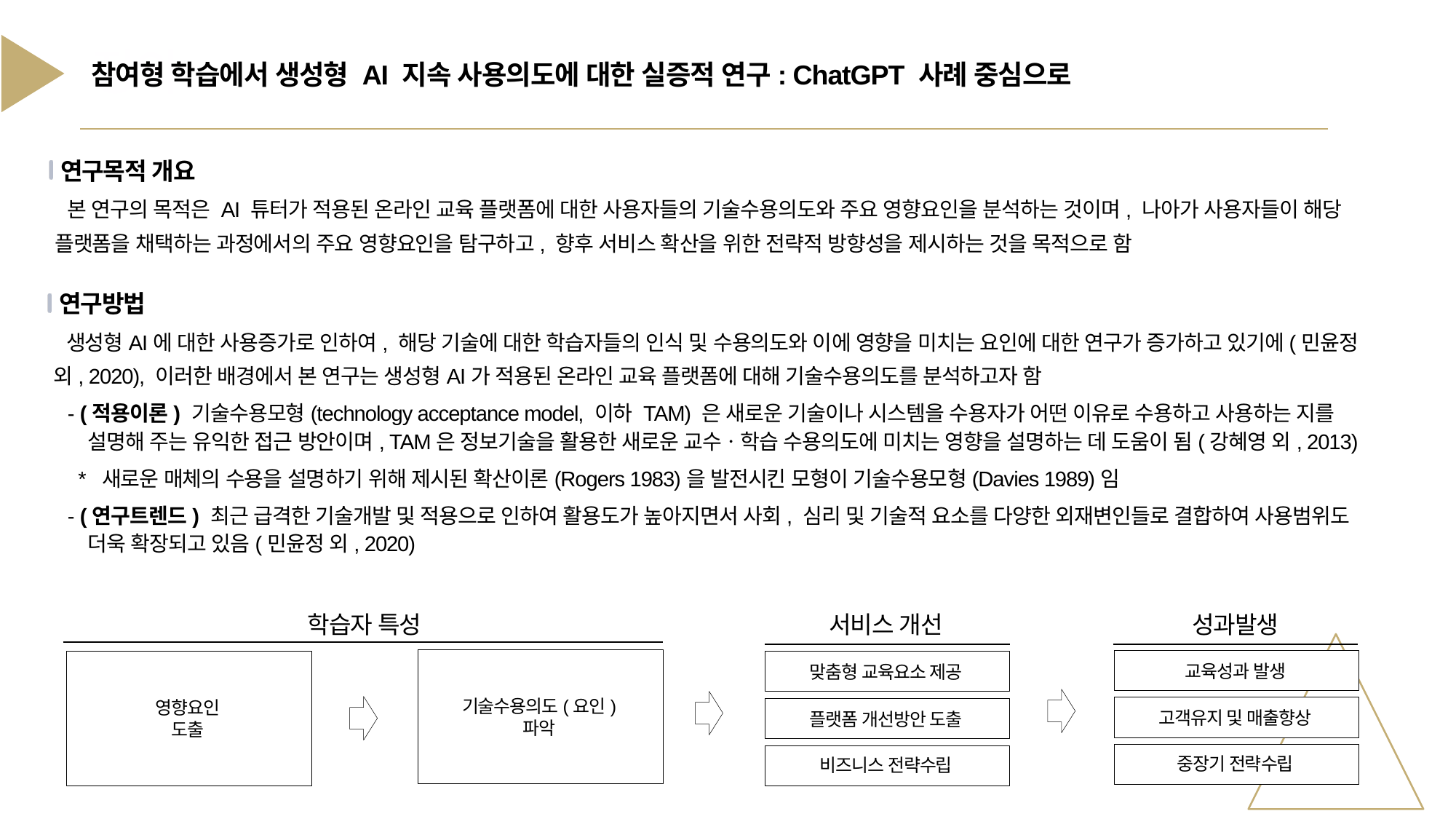

# 정의
참여형 학습에서 생성형 AI 지속 사용의도에 대한 실증적 연구: ChatGPT 사례 중심으로
연구목적 개요
  본 연구의 목적은 AI 튜터가 적용된 온라인 교육 플랫폼에 대한 사용자들의 기술수용의도와 주요 영향요인을 분석하는 것이며, 나아가 사용자들이 해당 플랫폼을 채택하는 과정에서의 주요 영향요인을 탐구하고, 향후 서비스 확산을 위한 전략적 방향성을 제시하는 것을 목적으로 함

연구방법
  생성형AI에 대한 사용증가로 인하여, 해당 기술에 대한 학습자들의 인식 및 수용의도와 이에 영향을 미치는 요인에 대한 연구가 증가하고 있기에(민윤정 외, 2020), 이러한 배경에서 본 연구는 생성형AI가 적용된 온라인 교육 플랫폼에 대해 기술수용의도를 분석하고자 함
     - (적용이론) 기술수용모형(technology acceptance model, 이하 TAM) 은 새로운 기술이나 시스템을 수용자가 어떤 이유로 수용하고 사용하는 지를 설명해 주는 유익한 접근 방안이며, TAM은 정보기술을 활용한 새로운 교수ㆍ학습 수용의도에 미치는 영향을 설명하는 데 도움이 됨(강혜영 외, 2013)
       *  새로운 매체의 수용을 설명하기 위해 제시된 확산이론(Rogers 1983)을 발전시킨 모형이 기술수용모형(Davies 1989)임
     - (연구트렌드) 최근 급격한 기술개발 및 적용으로 인하여 활용도가 높아지면서 사회, 심리 및 기술적 요소를 다양한 외재변인들로 결합하여 사용범위도 더욱 확장되고 있음(민윤정 외, 2020)

학습자 특성
서비스 개선
성과발생

교육성과 발생
맞춤형 교육요소 제공

기술수용의도(요인)
파악
영향요인
도출

고객유지 및 매출향상
플랫폼 개선방안 도출

중장기 전략수립
비즈니스 전략수립